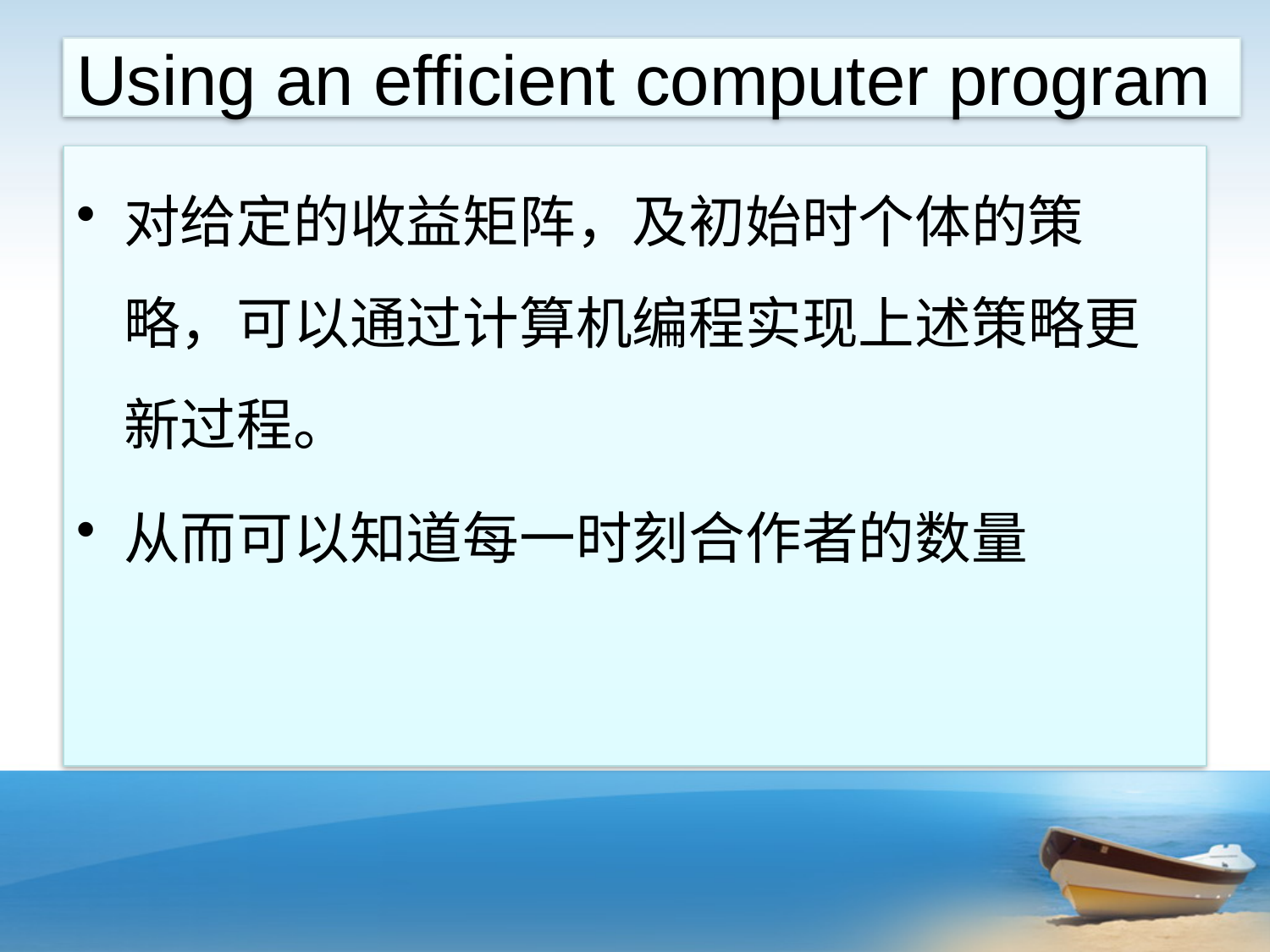

# Using an efficient computer program
对给定的收益矩阵，及初始时个体的策略，可以通过计算机编程实现上述策略更新过程。
从而可以知道每一时刻合作者的数量